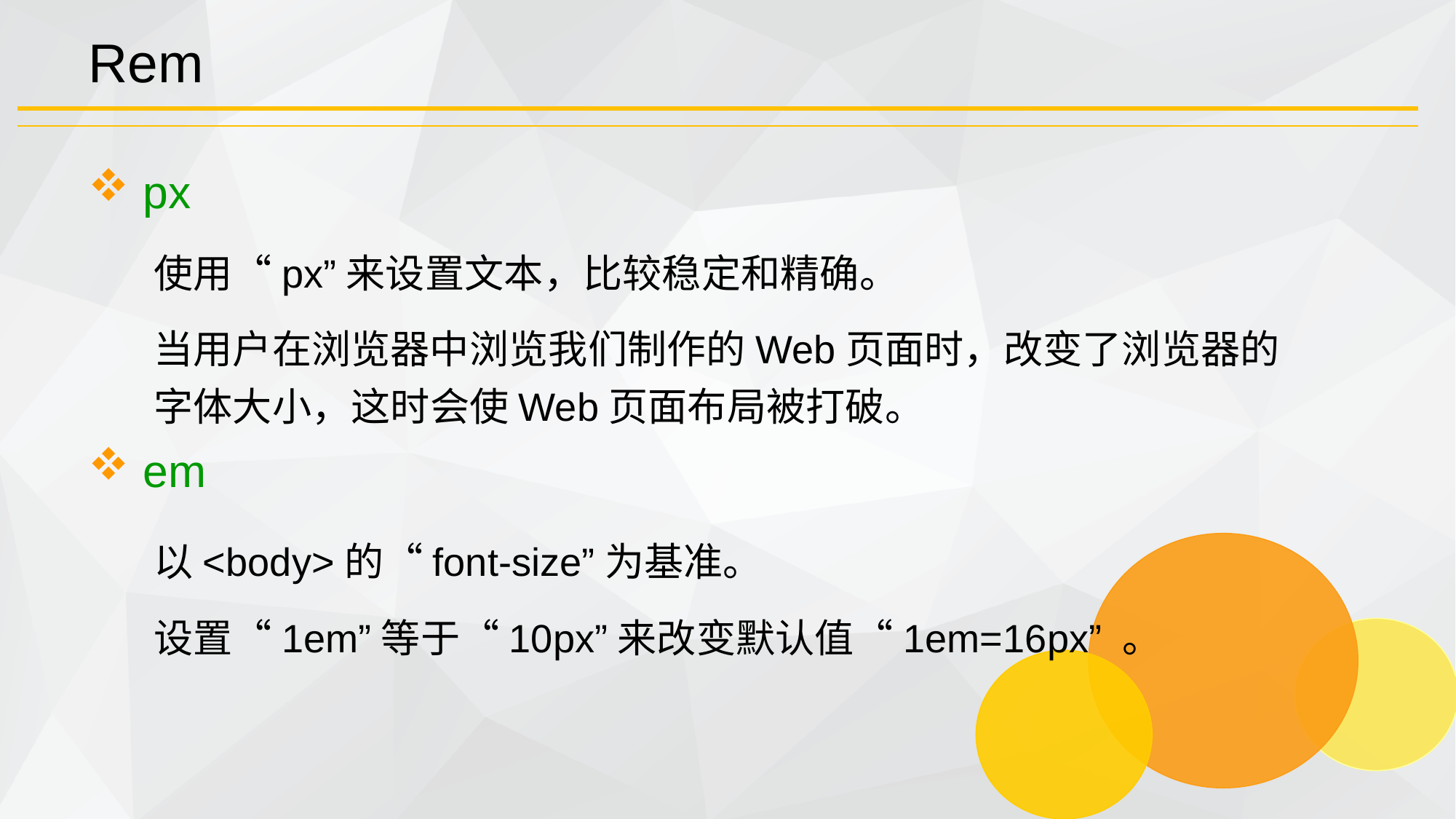

# Rem
px

em

使用“px”来设置文本，比较稳定和精确。
当用户在浏览器中浏览我们制作的Web页面时，改变了浏览器的字体大小，这时会使Web页面布局被打破。
以<body>的“font-size”为基准。
设置“1em”等于“10px”来改变默认值“1em=16px” 。